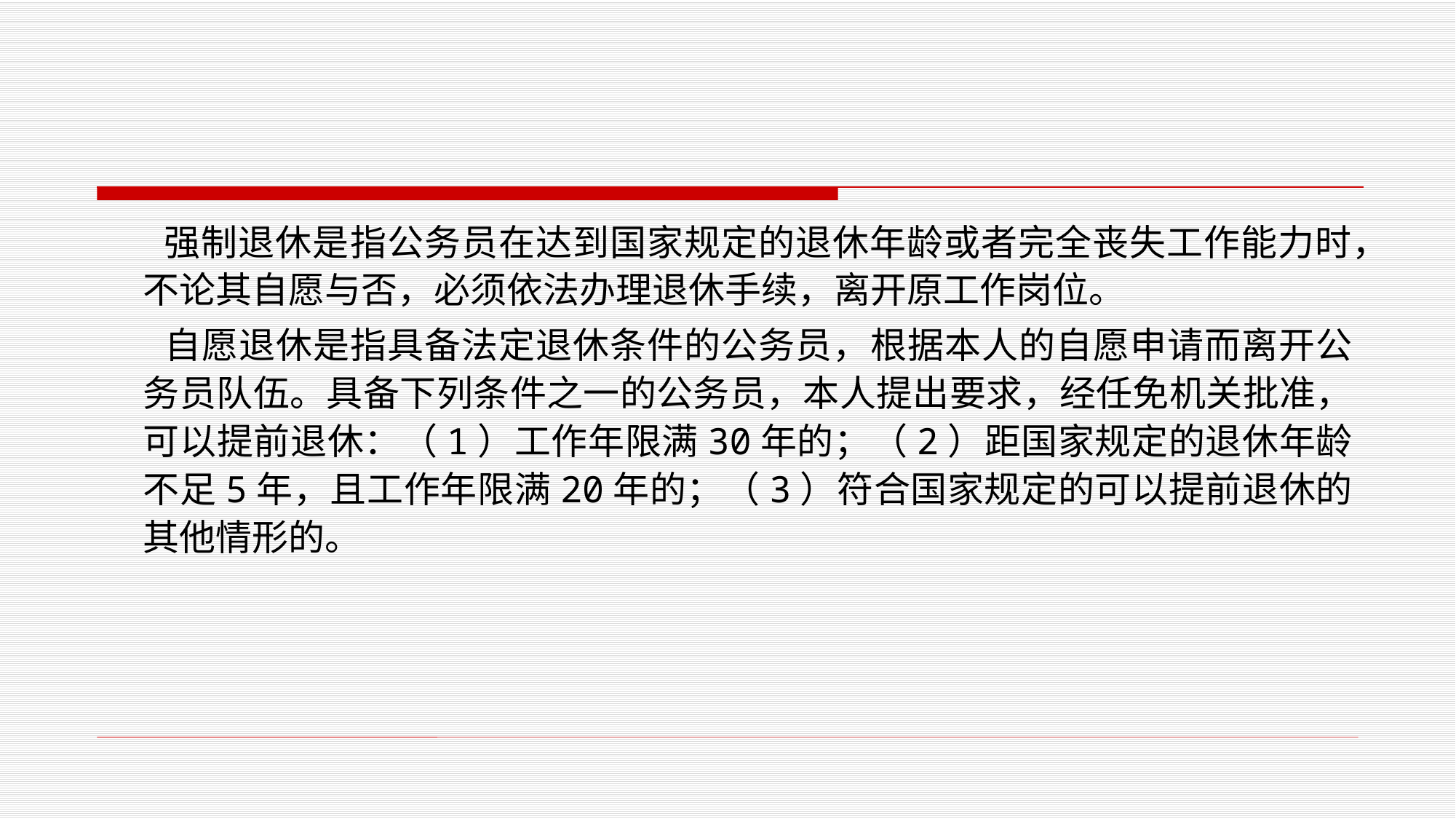

#
      强制退休是指公务员在达到国家规定的退休年龄或者完全丧失工作能力时，不论其自愿与否，必须依法办理退休手续，离开原工作岗位。
      自愿退休是指具备法定退休条件的公务员，根据本人的自愿申请而离开公务员队伍。具备下列条件之一的公务员，本人提出要求，经任免机关批准，可以提前退休：（1）工作年限满30年的；（2）距国家规定的退休年龄不足5年，且工作年限满20年的；（3）符合国家规定的可以提前退休的其他情形的。